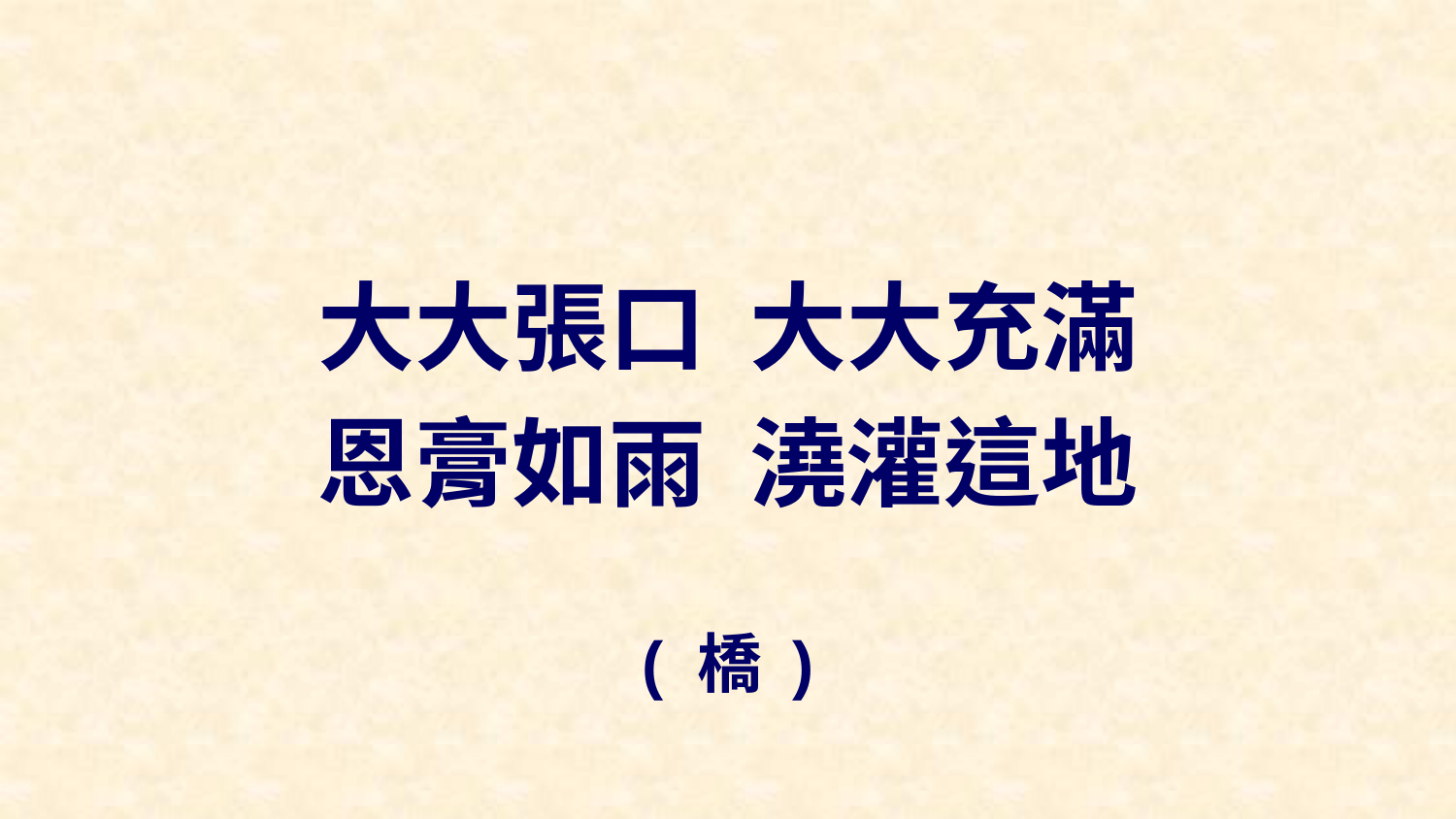

大大張口  大大充滿
恩膏如雨  澆灌這地
( 橋 )